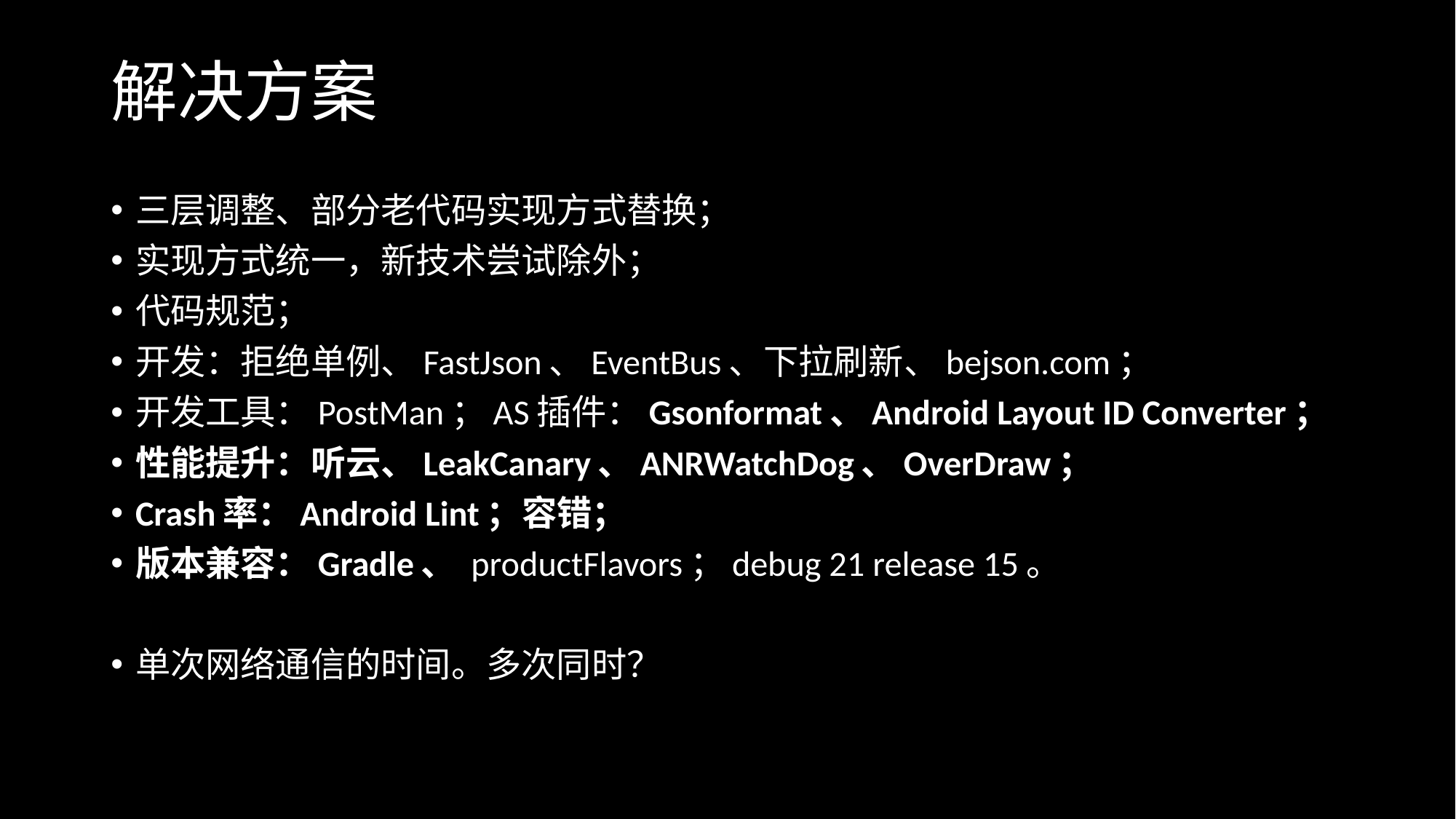

# 解决方案
三层调整、部分老代码实现方式替换；
实现方式统一，新技术尝试除外；
代码规范；
开发：拒绝单例、FastJson、EventBus、下拉刷新、bejson.com；
开发工具：PostMan；AS插件：Gsonformat、Android Layout ID Converter；
性能提升：听云、LeakCanary、ANRWatchDog、OverDraw；
Crash率：Android Lint；容错；
版本兼容：Gradle、 productFlavors；debug 21 release 15。

单次网络通信的时间。多次同时？